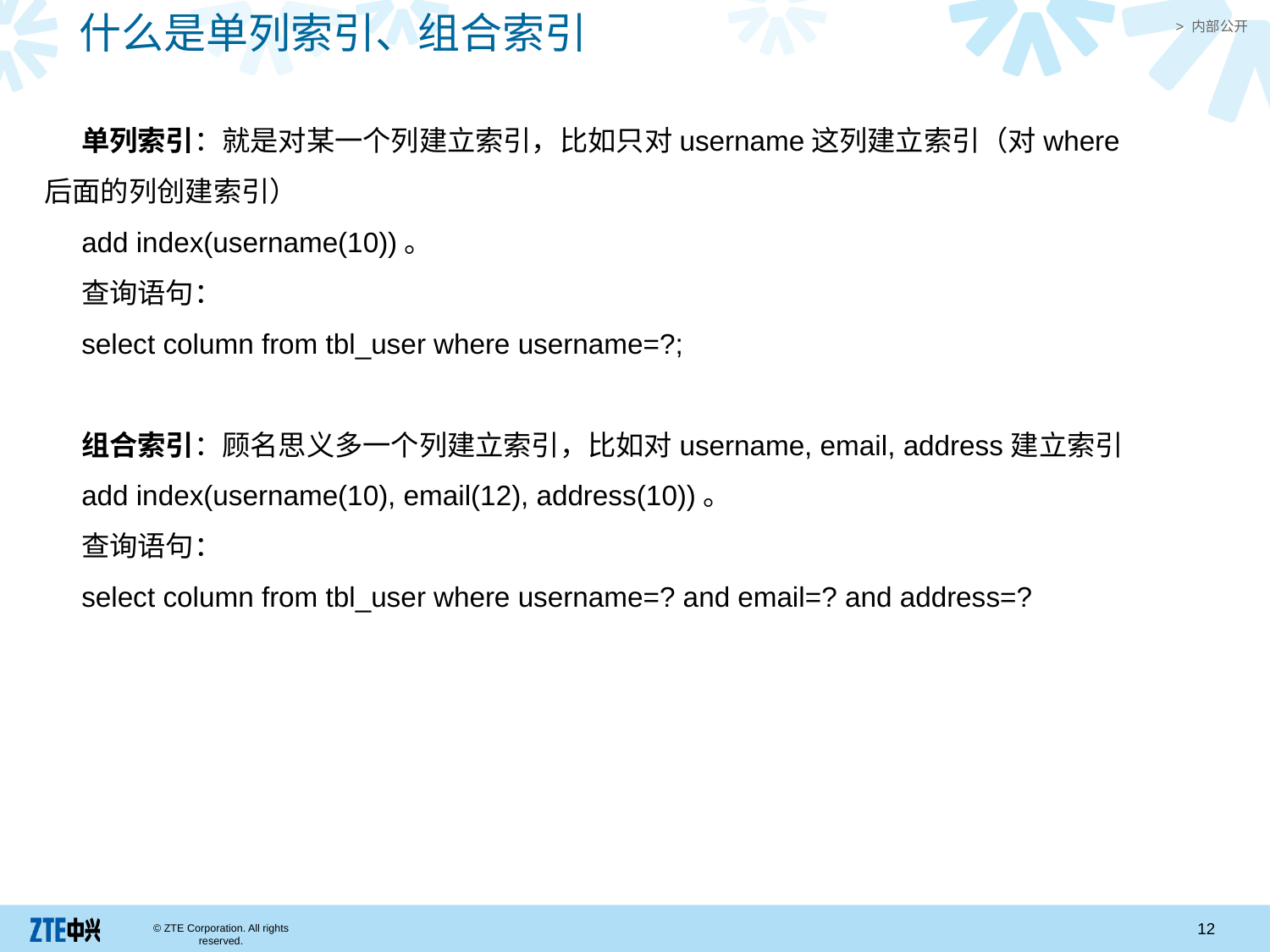

什么是单列索引、组合索引
单列索引：就是对某一个列建立索引，比如只对username这列建立索引（对where后面的列创建索引）
add index(username(10))。
查询语句：
select column from tbl_user where username=?;

组合索引：顾名思义多一个列建立索引，比如对username, email, address建立索引
add index(username(10), email(12), address(10))。
查询语句：
select column from tbl_user where username=? and email=? and address=?
12